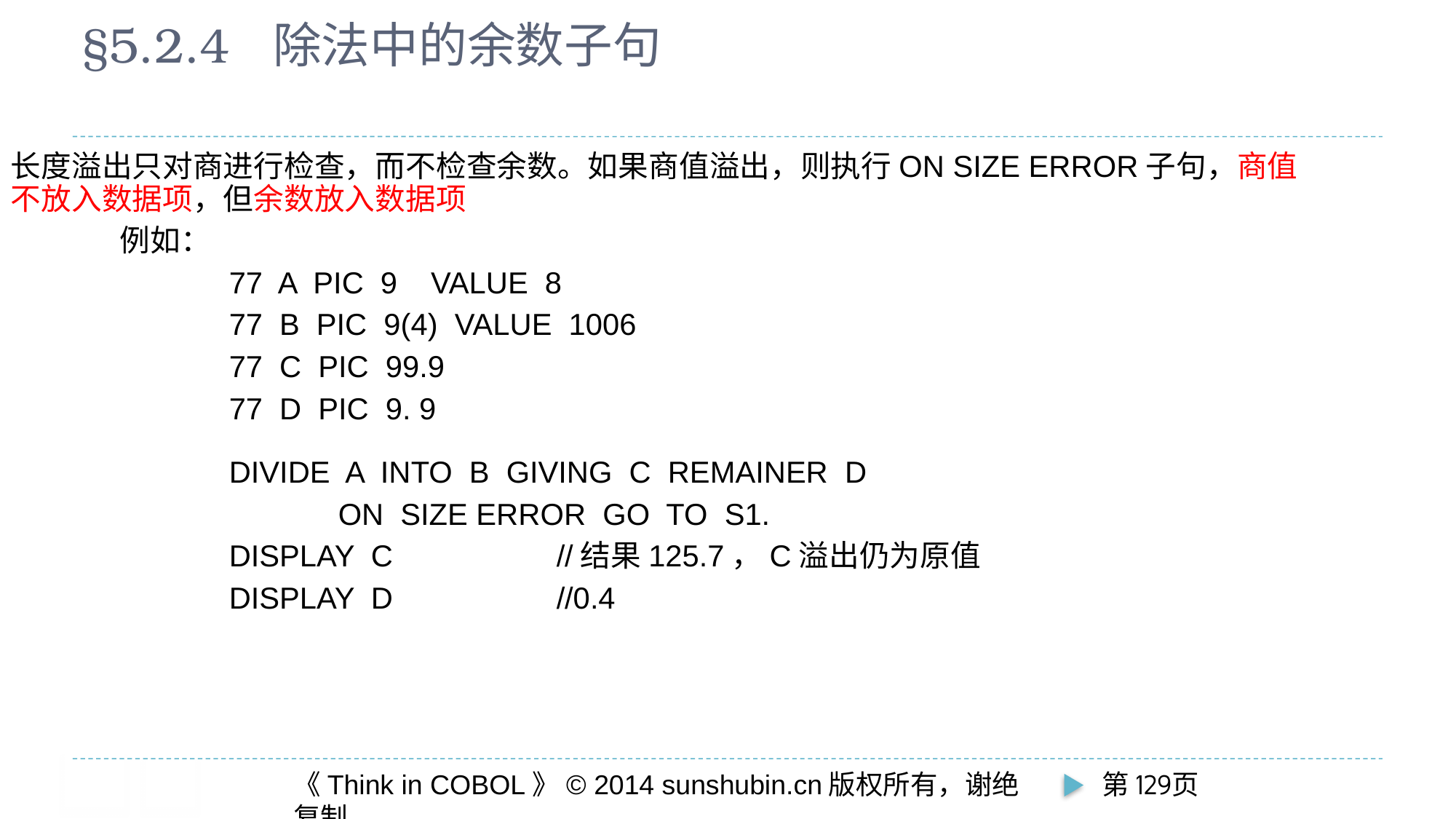

# §5.2.4  除法中的余数子句
长度溢出只对商进行检查，而不检查余数。如果商值溢出，则执行ON SIZE ERROR子句，商值不放入数据项，但余数放入数据项
	例如：
		77  A  PIC  9    VALUE  8
		77  B  PIC  9(4)  VALUE  1006
		77  C  PIC  99.9
		77  D  PIC  9. 9

		DIVIDE  A  INTO  B  GIVING  C  REMAINER  D
			ON  SIZE ERROR  GO  TO  S1.
		DISPLAY  C		//结果125.7，C溢出仍为原值
		DISPLAY  D		//0.4